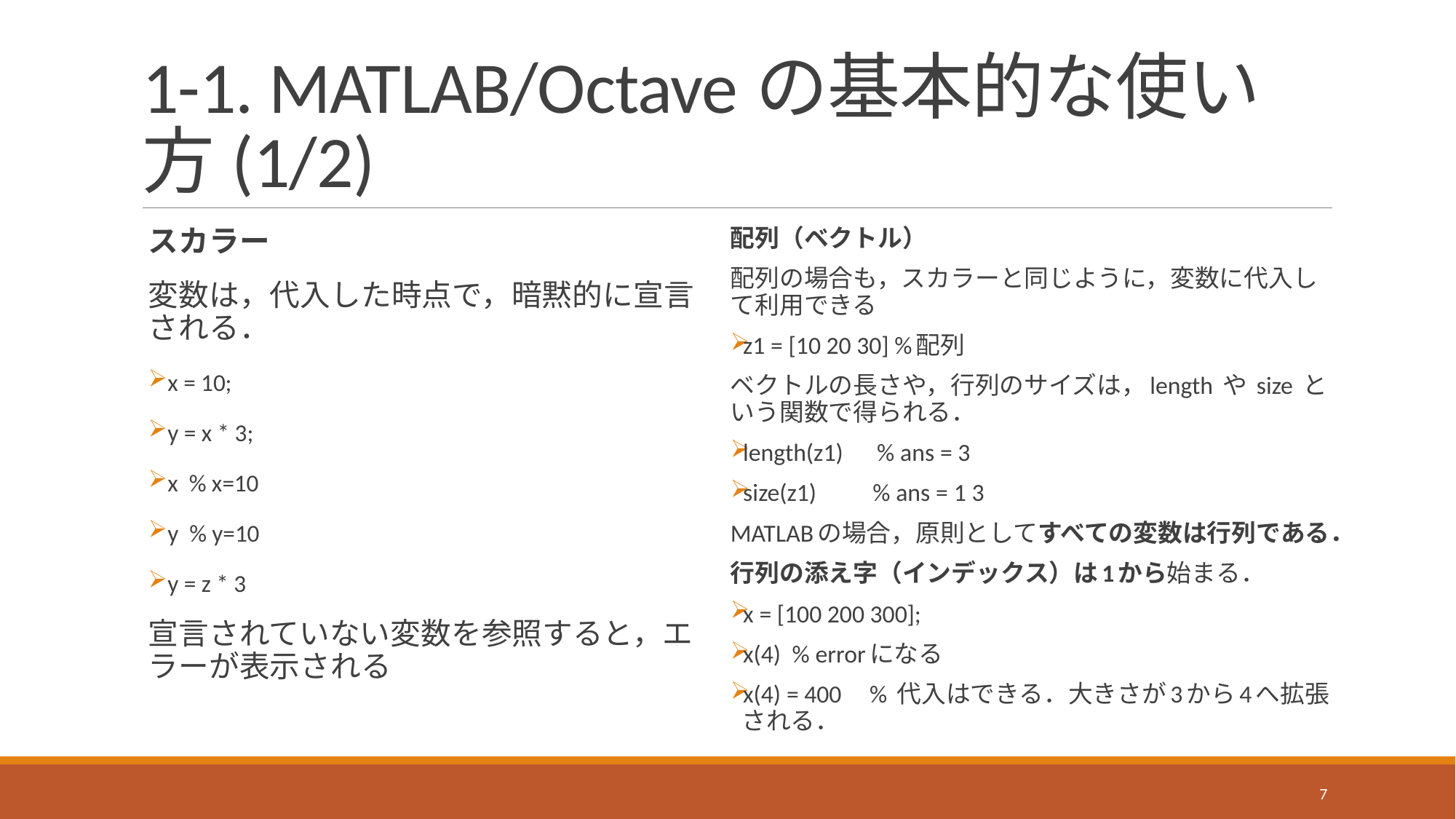

# 1-1. MATLAB/Octaveの基本的な使い方(1/2)
スカラー
変数は，代入した時点で，暗黙的に宣言される．
x = 10;
y = x * 3;
x  % x=10
y  % y=10
y = z * 3
宣言されていない変数を参照すると，エラーが表示される
配列（ベクトル）
配列の場合も，スカラーと同じように，変数に代入して利用できる
z1 = [10 20 30] %配列
ベクトルの長さや，行列のサイズは，length や size という関数で得られる．
length(z1)      % ans = 3
size(z1)          % ans = 1 3
MATLABの場合，原則としてすべての変数は行列である．
行列の添え字（インデックス）は1から始まる．
x = [100 200 300];
x(4)  % errorになる
x(4) = 400     % 代入はできる．大きさが3から4へ拡張される．

7